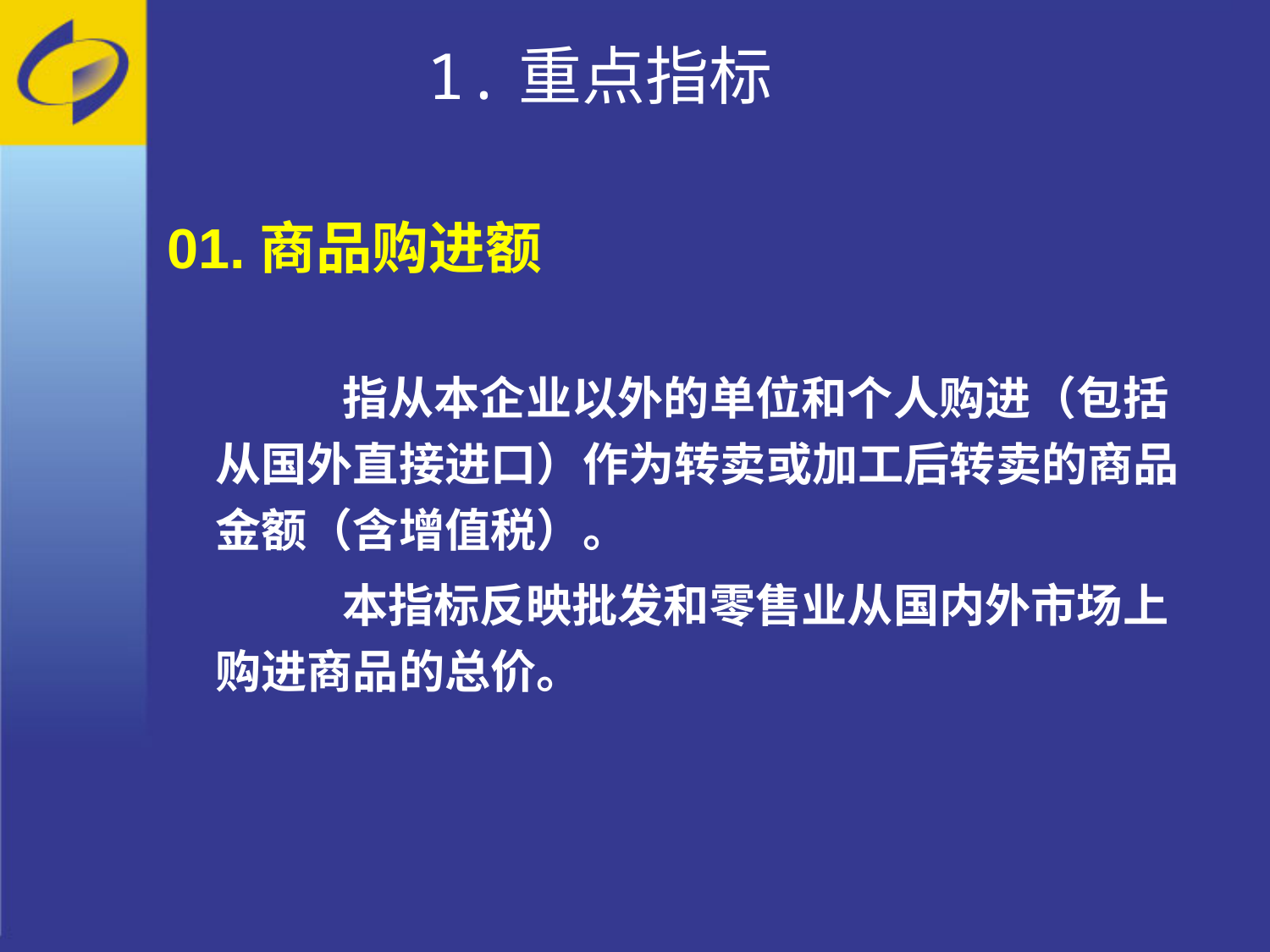

1.重点指标
01.商品购进额

		指从本企业以外的单位和个人购进（包括从国外直接进口）作为转卖或加工后转卖的商品金额（含增值税）。
		本指标反映批发和零售业从国内外市场上购进商品的总价。